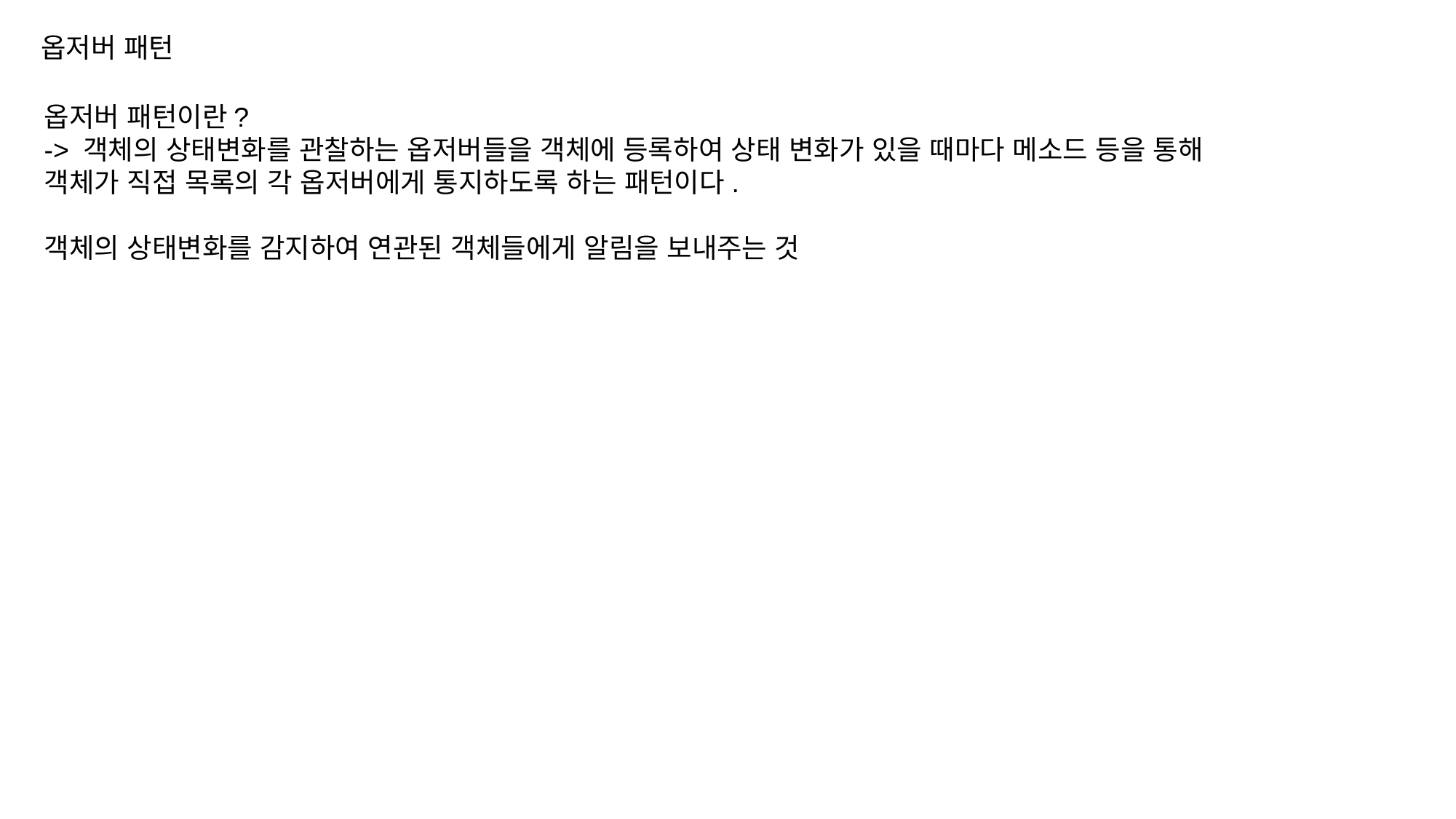

옵저버 패턴
옵저버 패턴이란?
-> 객체의 상태변화를 관찰하는 옵저버들을 객체에 등록하여 상태 변화가 있을 때마다 메소드 등을 통해 객체가 직접 목록의 각 옵저버에게 통지하도록 하는 패턴이다.

객체의 상태변화를 감지하여 연관된 객체들에게 알림을 보내주는 것